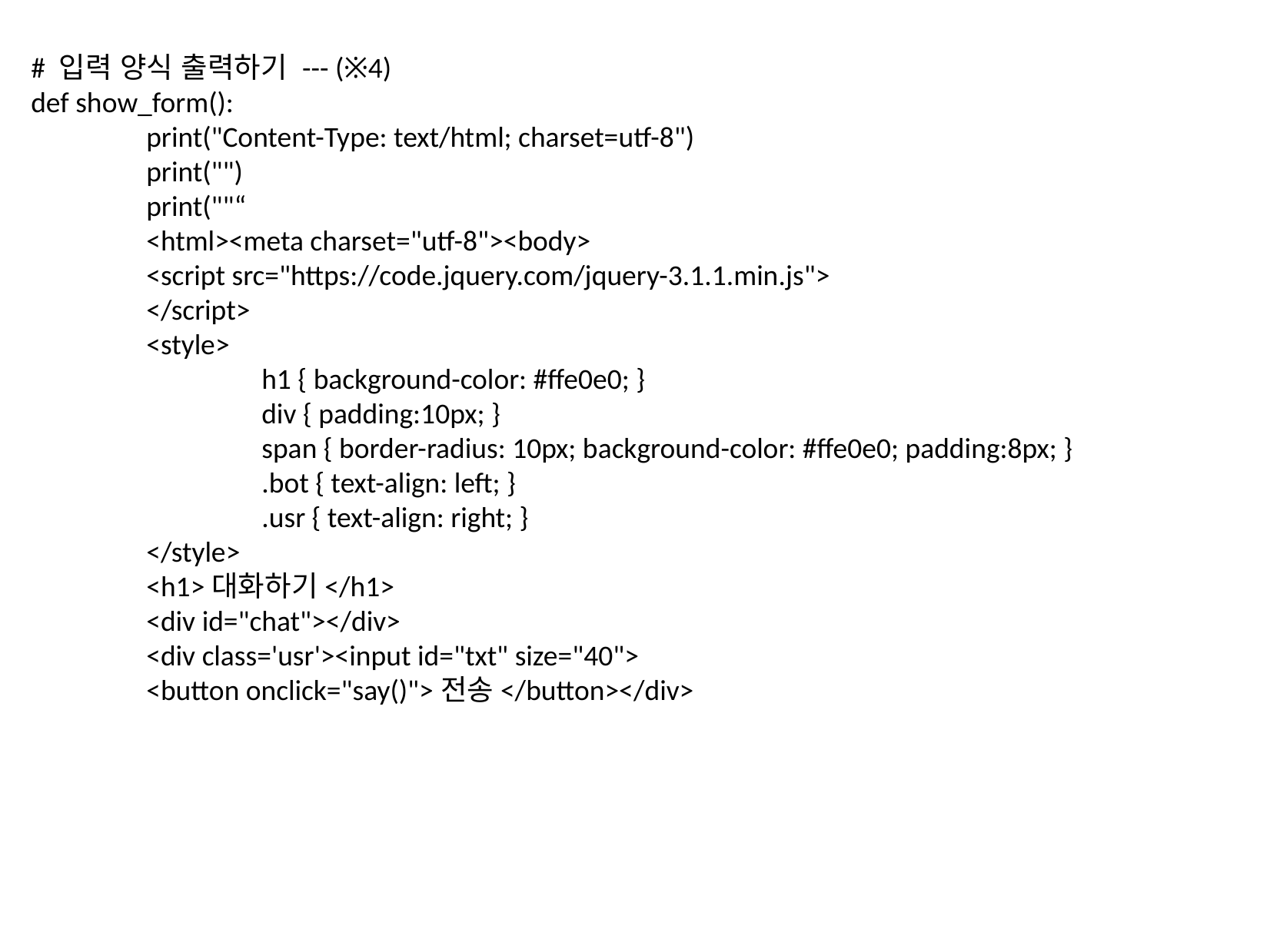

# 입력 양식 출력하기 --- (※4)
def show_form():
	print("Content-Type: text/html; charset=utf-8")
	print("")
	print(""“
	<html><meta charset="utf-8"><body>
	<script src="https://code.jquery.com/jquery-3.1.1.min.js">
	</script>
	<style>
	 	h1 { background-color: #ffe0e0; }
		div { padding:10px; }
		span { border-radius: 10px; background-color: #ffe0e0; padding:8px; }
		.bot { text-align: left; }
		.usr { text-align: right; }
	</style>
	<h1>대화하기</h1>
	<div id="chat"></div>
	<div class='usr'><input id="txt" size="40">
	<button onclick="say()">전송</button></div>